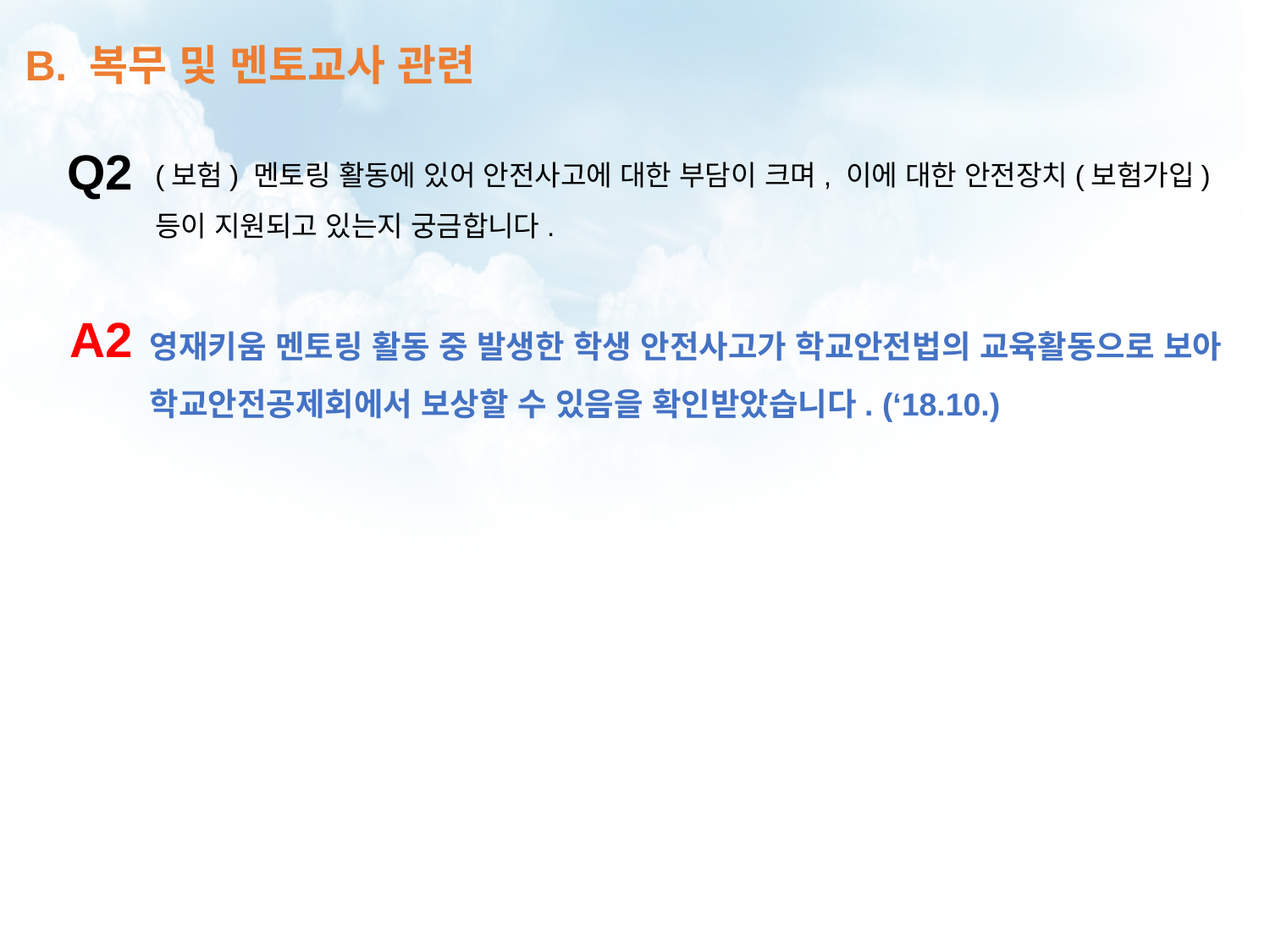

B. 복무 및 멘토교사 관련
Q2
(보험) 멘토링 활동에 있어 안전사고에 대한 부담이 크며, 이에 대한 안전장치(보험가입) 등이 지원되고 있는지 궁금합니다.
A2
영재키움 멘토링 활동 중 발생한 학생 안전사고가 학교안전법의 교육활동으로 보아
학교안전공제회에서 보상할 수 있음을 확인받았습니다. (‘18.10.)